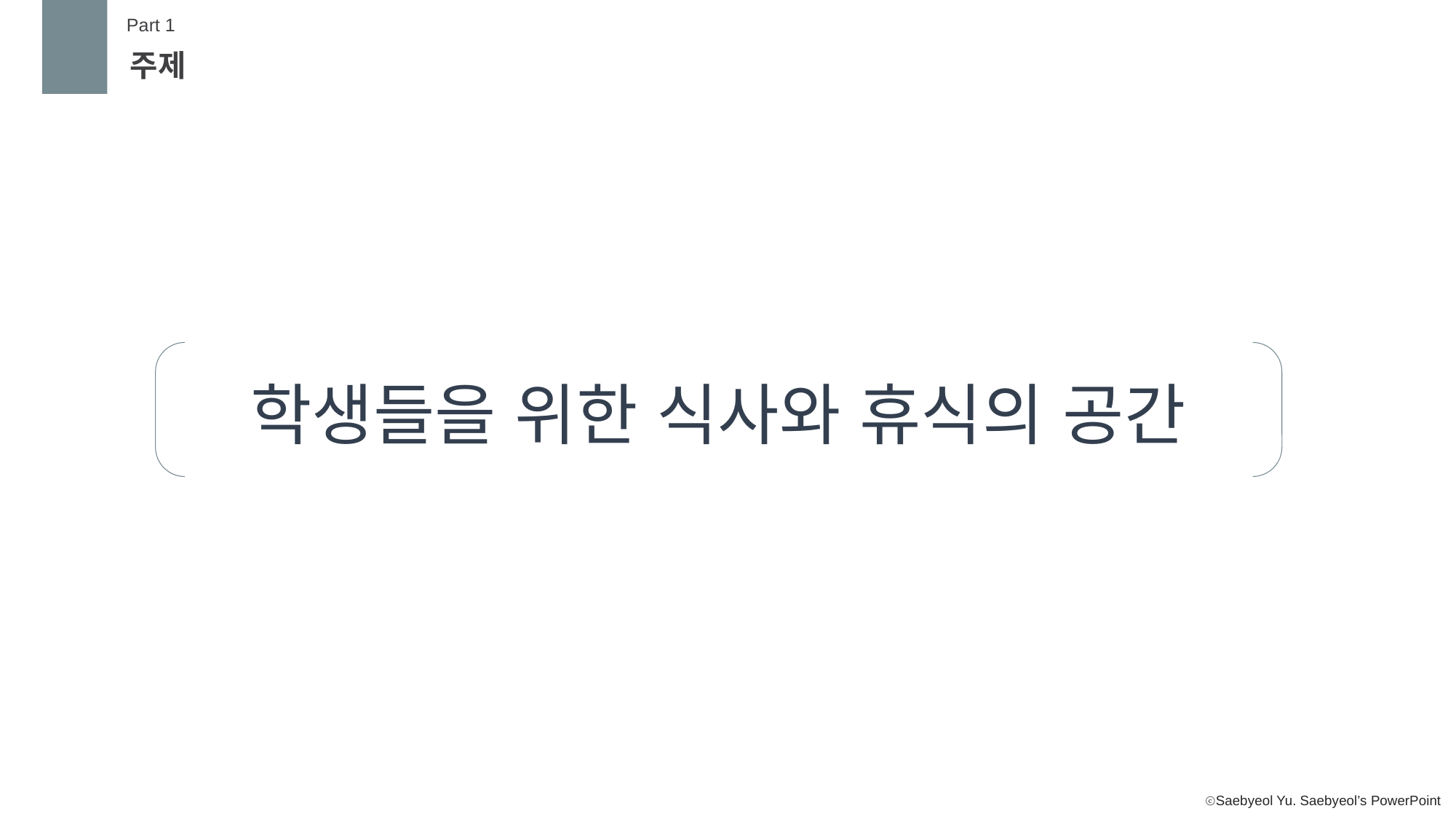

Part 1
주제

학생들을 위한 식사와 휴식의 공간